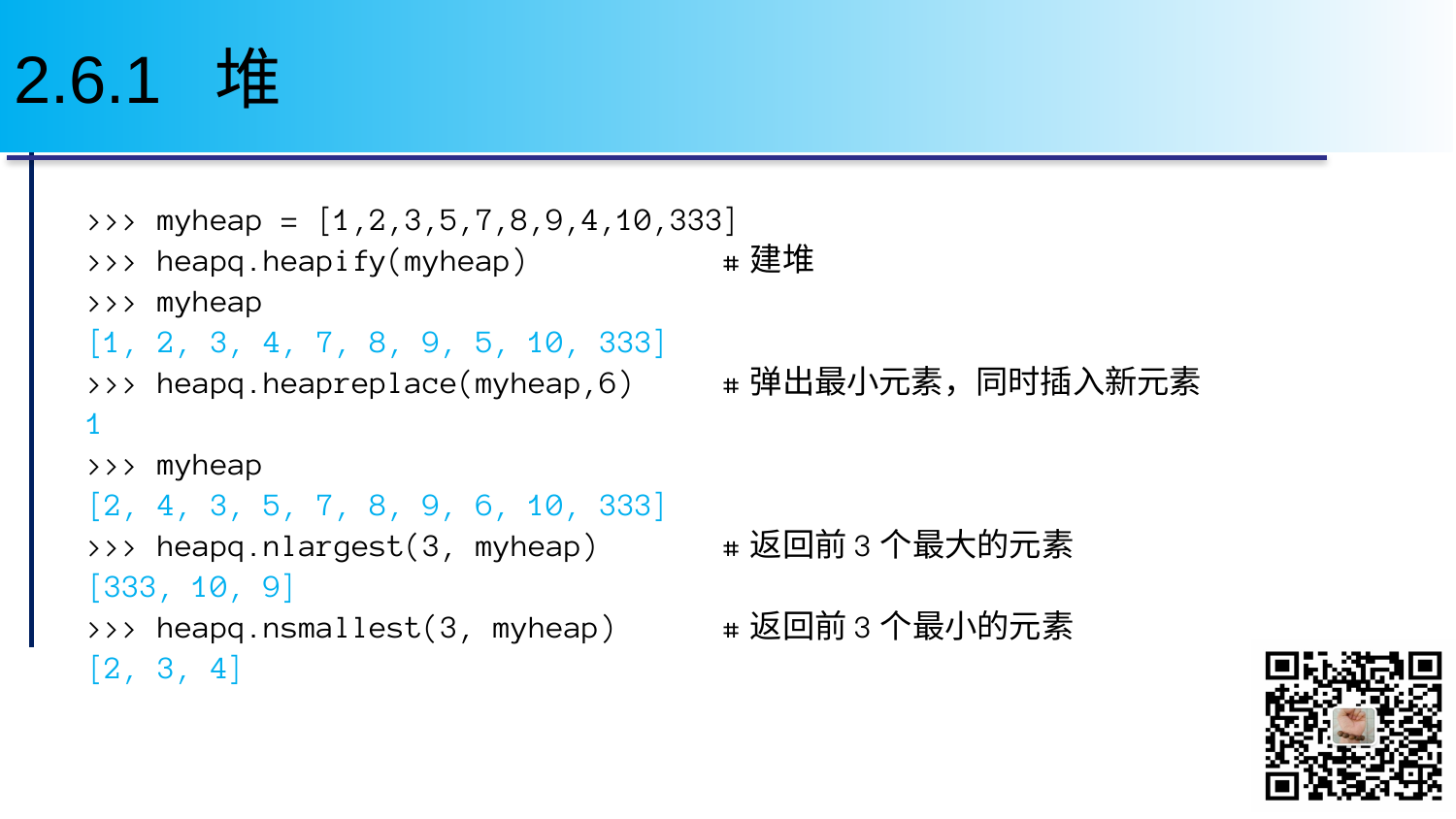

# 2.6.1  堆
>>> myheap = [1,2,3,5,7,8,9,4,10,333]
>>> heapq.heapify(myheap)           #建堆
>>> myheap
[1, 2, 3, 4, 7, 8, 9, 5, 10, 333]
>>> heapq.heapreplace(myheap,6)     #弹出最小元素，同时插入新元素
1
>>> myheap
[2, 4, 3, 5, 7, 8, 9, 6, 10, 333]
>>> heapq.nlargest(3, myheap)       #返回前3个最大的元素
[333, 10, 9]
>>> heapq.nsmallest(3, myheap)      #返回前3个最小的元素
[2, 3, 4]